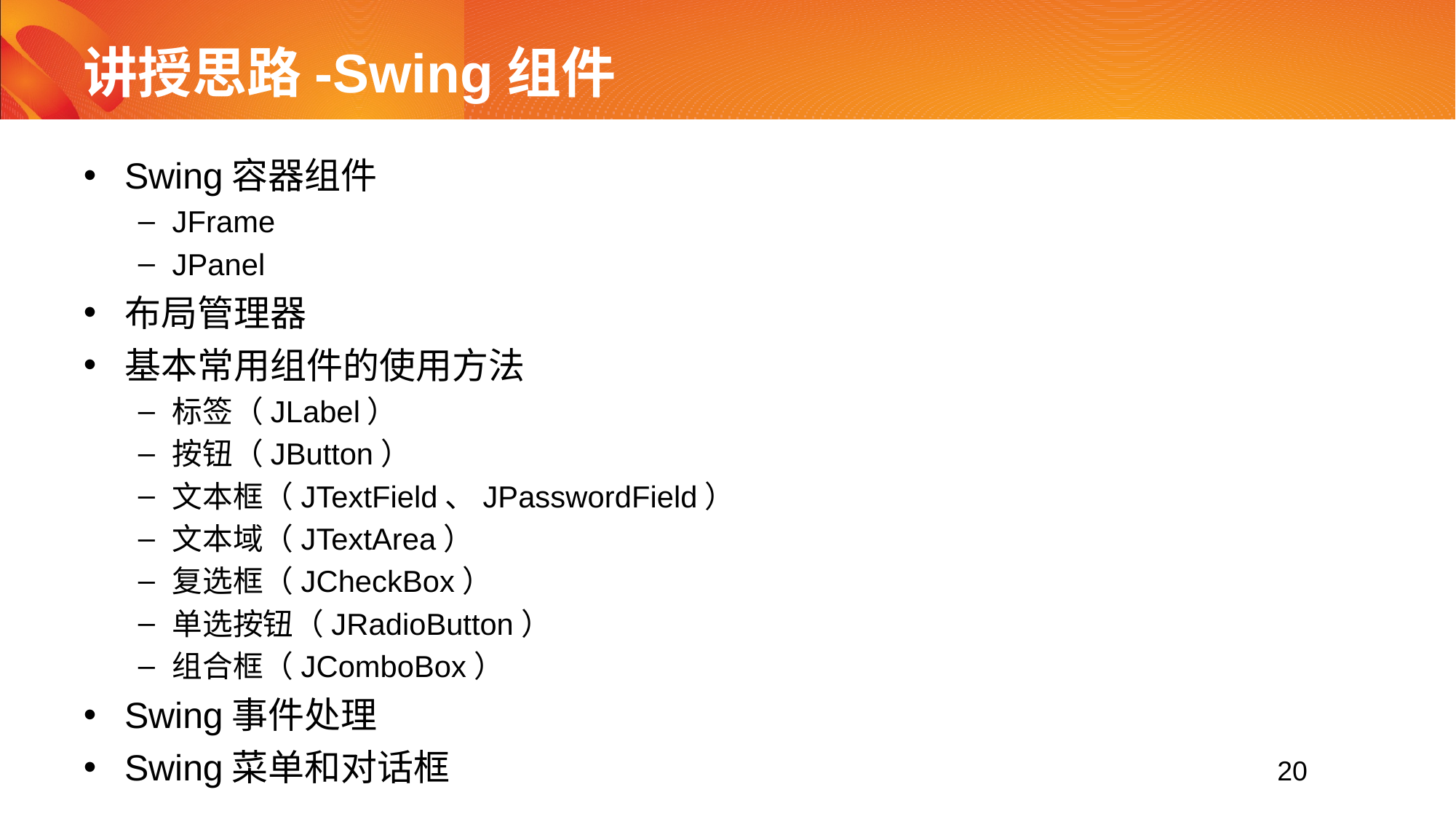

# 讲授思路-Swing组件
Swing容器组件
JFrame
JPanel
布局管理器
基本常用组件的使用方法
标签（JLabel）
按钮（JButton）
文本框（JTextField、JPasswordField）
文本域（JTextArea）
复选框（JCheckBox）
单选按钮（JRadioButton）
组合框（JComboBox）
Swing事件处理
Swing菜单和对话框